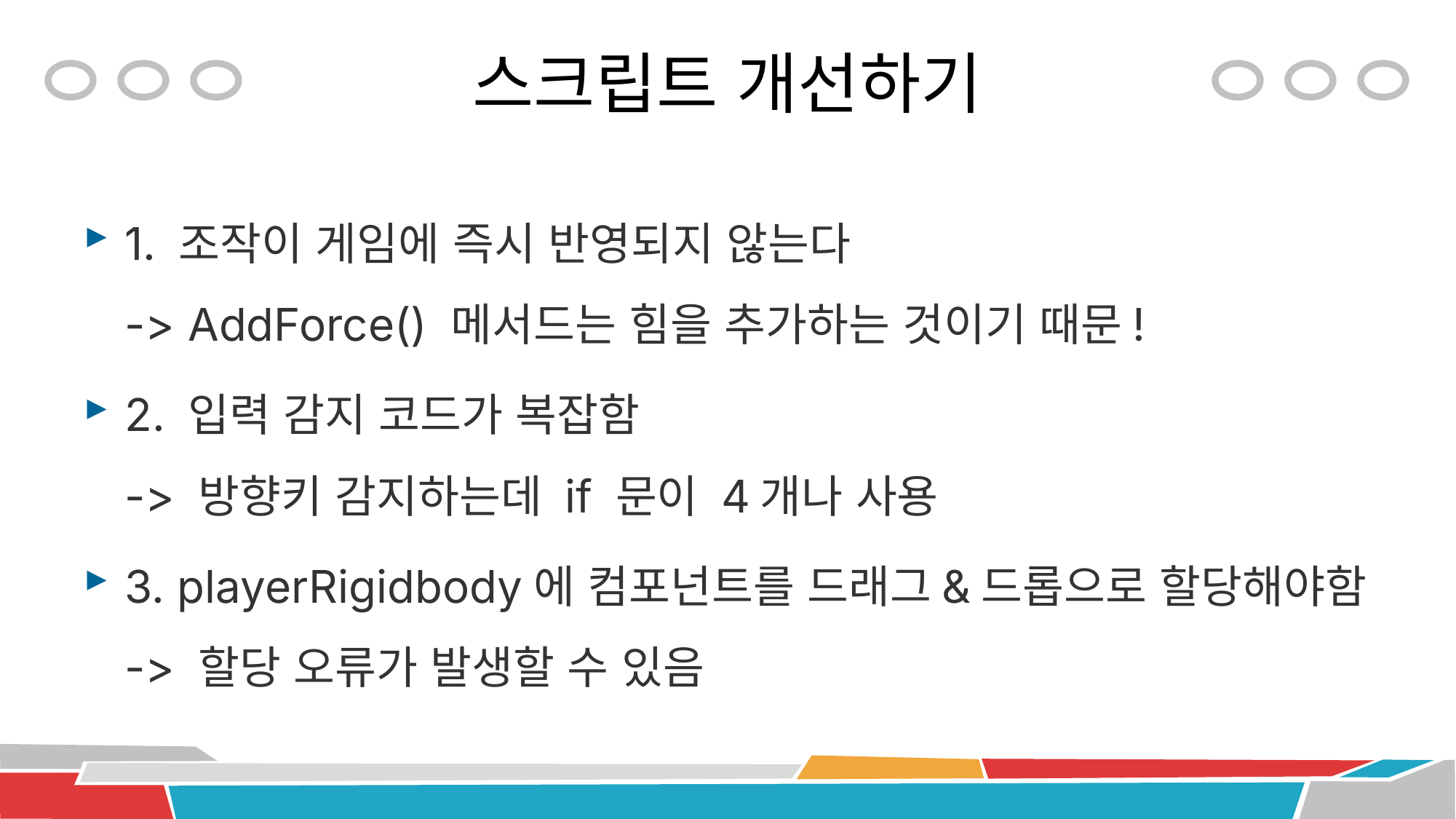

# 스크립트 개선하기
1. 조작이 게임에 즉시 반영되지 않는다
-> AddForce() 메서드는 힘을 추가하는 것이기 때문!
2. 입력 감지 코드가 복잡함
-> 방향키 감지하는데 if 문이 4개나 사용
3. playerRigidbody에 컴포넌트를 드래그&드롭으로 할당해야함
-> 할당 오류가 발생할 수 있음